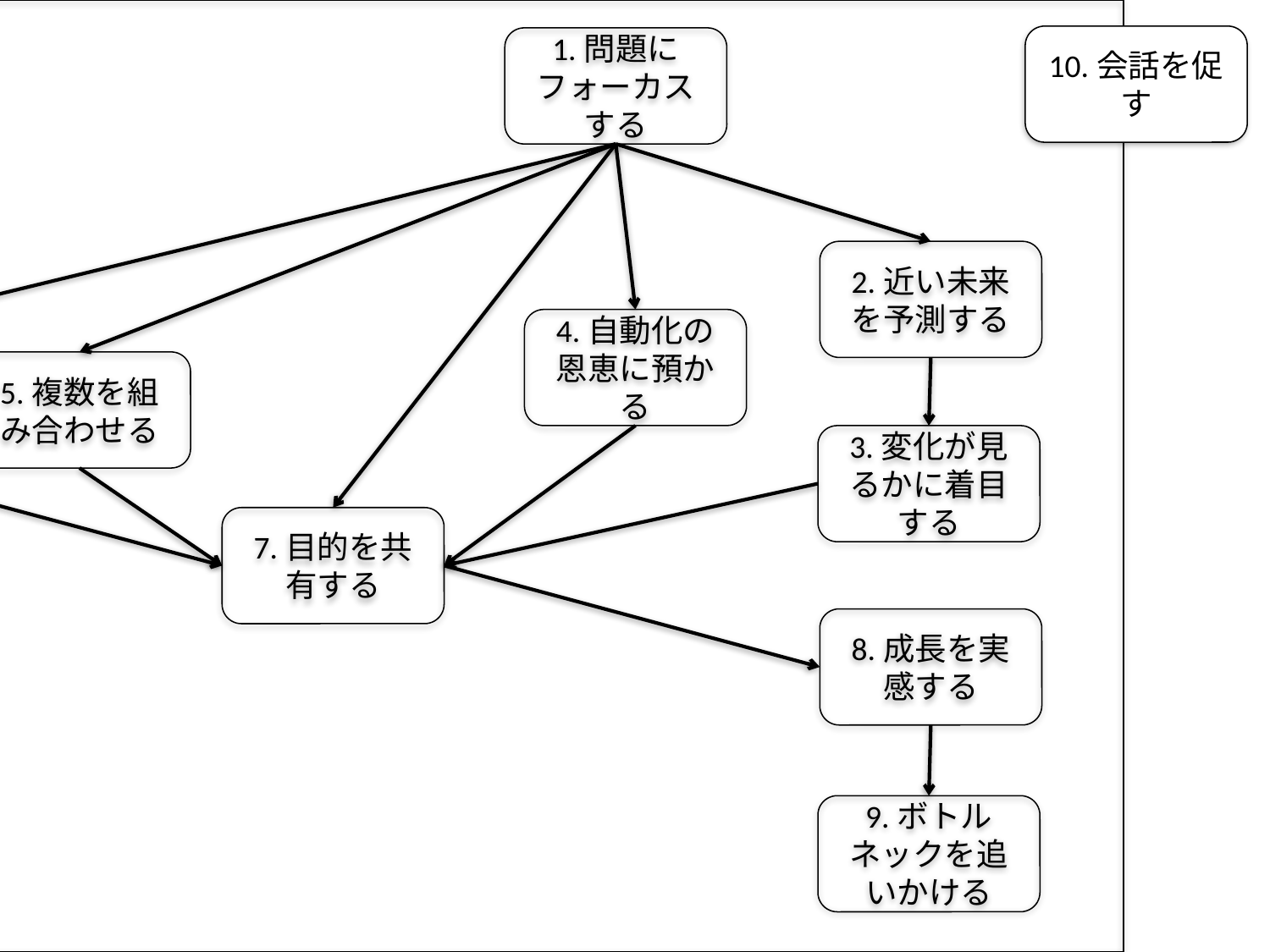

10.会話を促す
1.問題にフォーカスする
2.近い未来を予測する
4.自動化の恩恵に預かる
6.自分たちで創る
5.複数を組み合わせる
3.変化が見るかに着目する
7.目的を共有する
8.成長を実感する
9.ボトルネックを追いかける